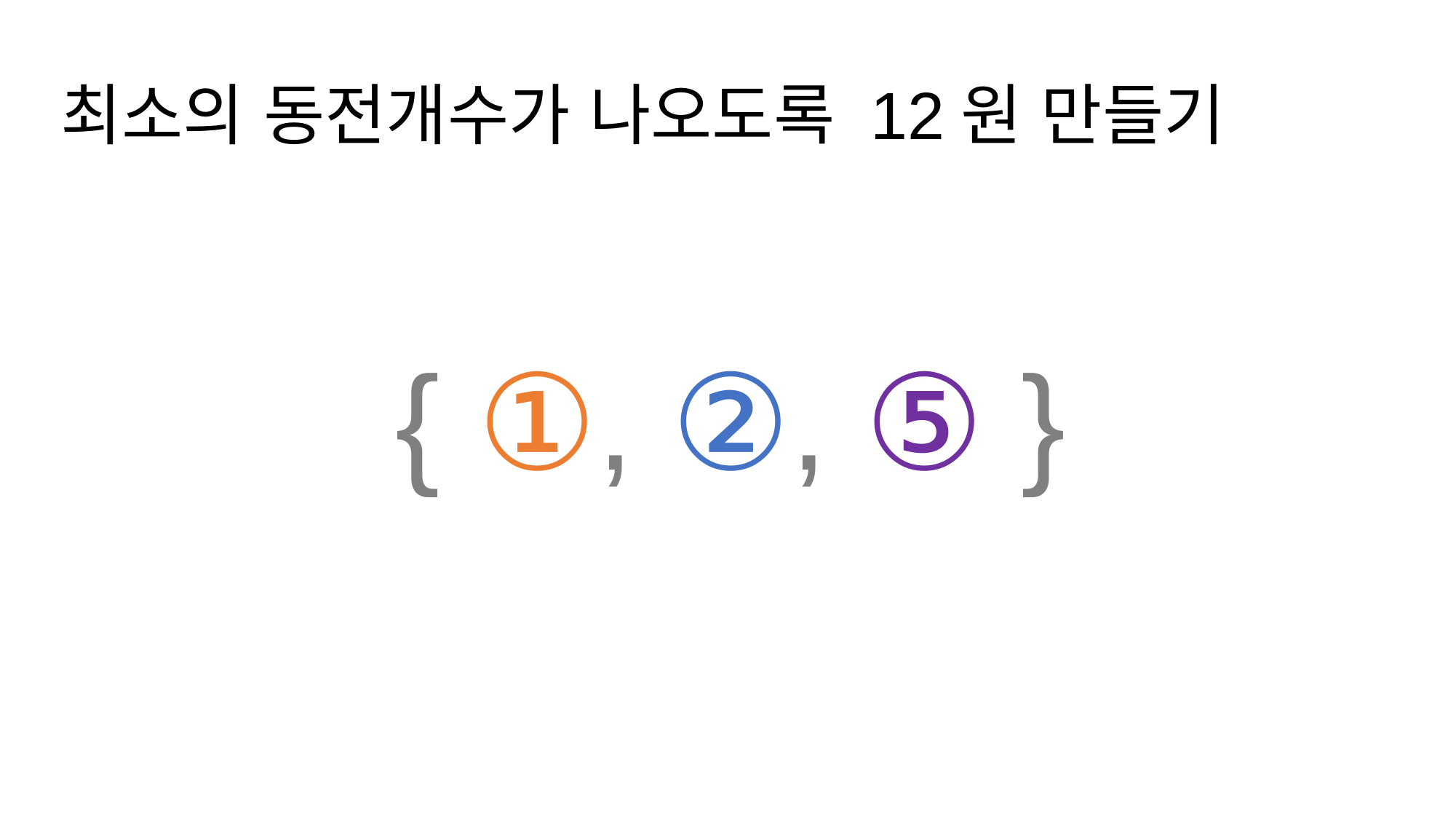

# 최소의 동전개수가 나오도록 12원 만들기

{ ①, ②, ⑤ }